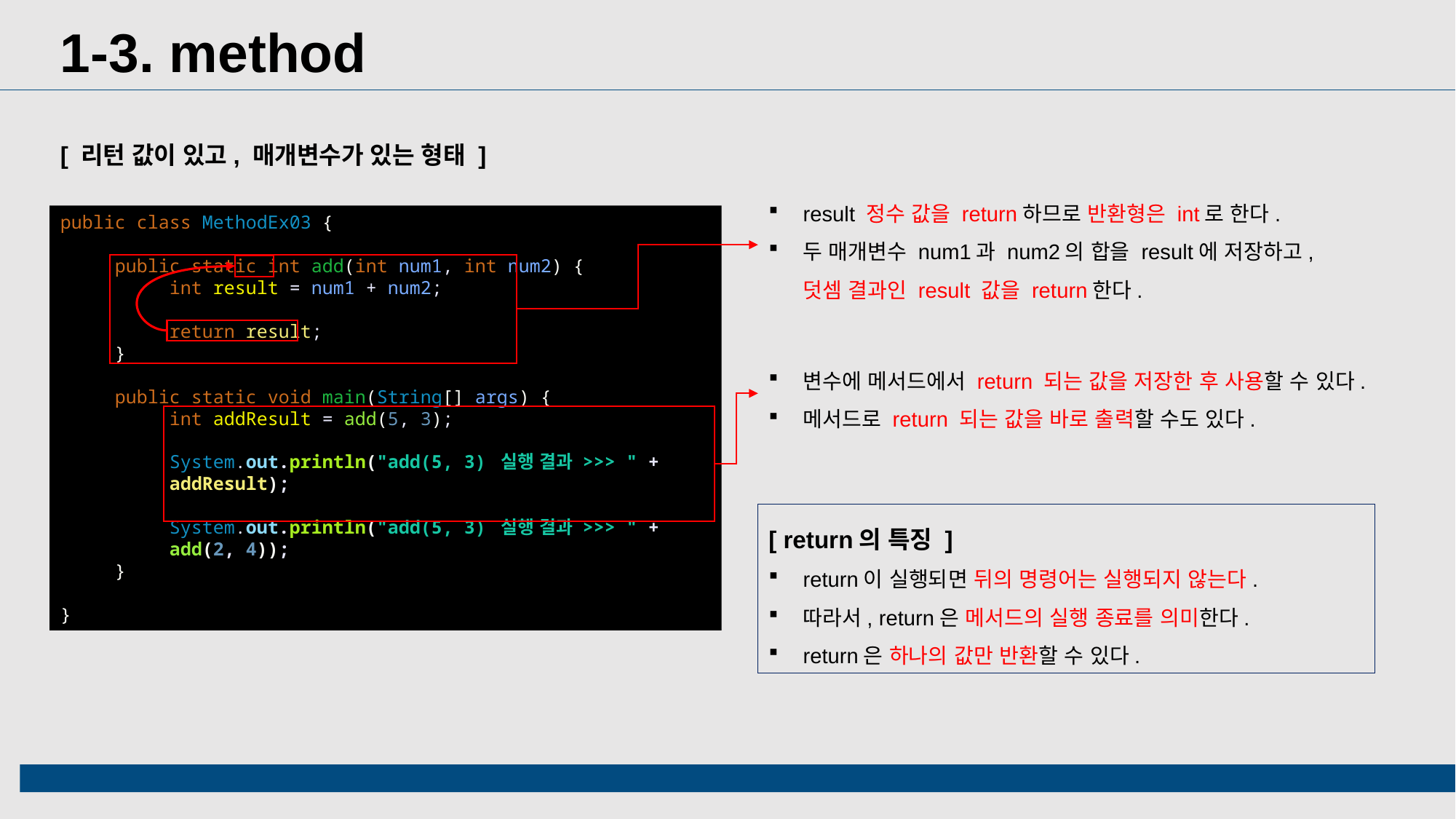

1-3. method
[ 리턴 값이 있고, 매개변수가 있는 형태 ]
result 정수 값을 return하므로 반환형은 int로 한다.
두 매개변수 num1과 num2의 합을 result에 저장하고, 덧셈 결과인 result 값을 return한다.
public class MethodEx03 {

public static int add(int num1, int num2) {
int result = num1 + num2;

return result;
}

public static void main(String[] args) {
int addResult = add(5, 3);

System.out.println("add(5, 3) 실행 결과 >>> " + addResult);

System.out.println("add(5, 3) 실행 결과 >>> " + add(2, 4));
}

}

변수에 메서드에서 return 되는 값을 저장한 후 사용할 수 있다.
메서드로 return 되는 값을 바로 출력할 수도 있다.

[ return의 특징 ]
return이 실행되면 뒤의 명령어는 실행되지 않는다.
따라서, return은 메서드의 실행 종료를 의미한다.
return은 하나의 값만 반환할 수 있다.